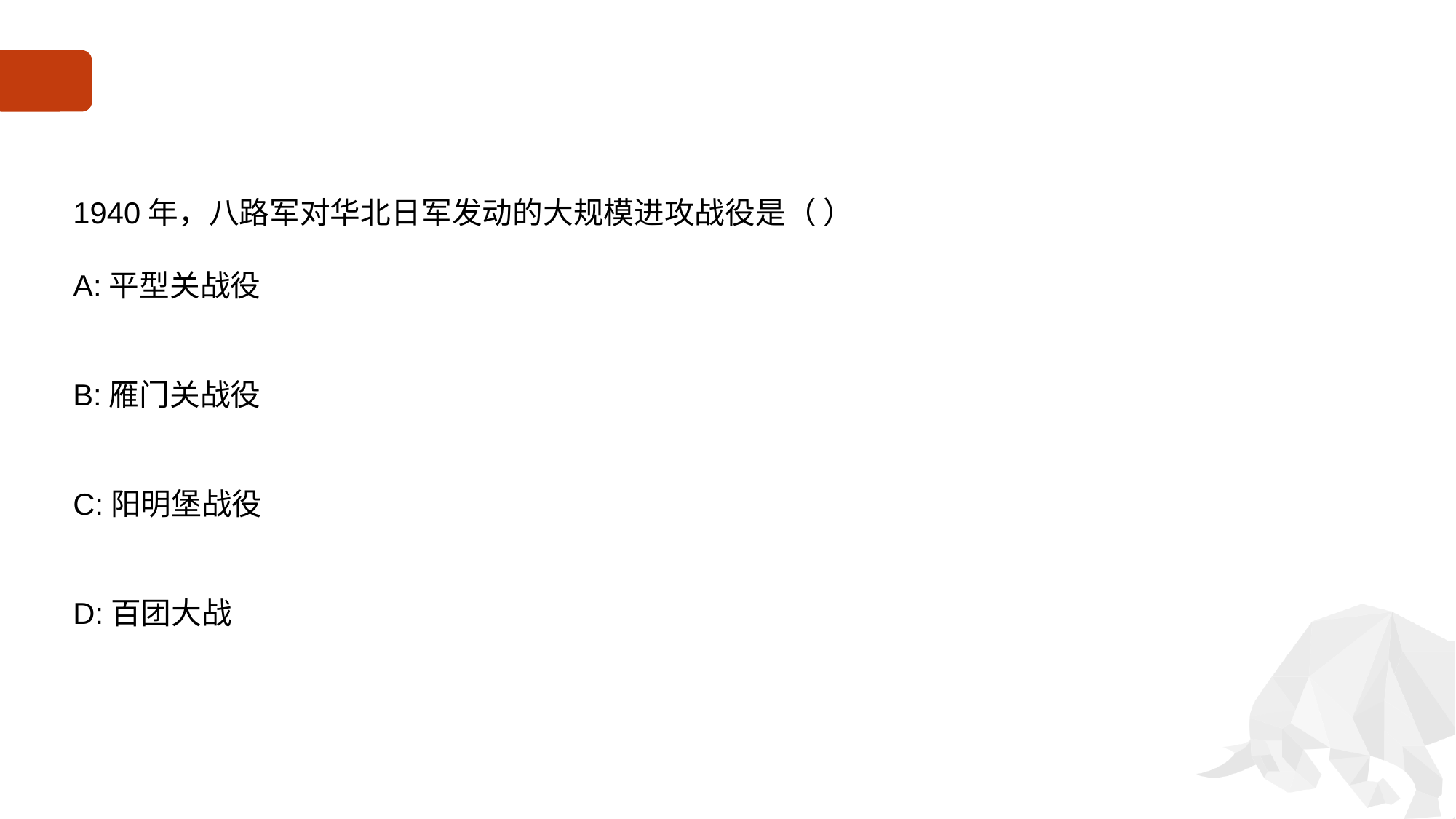

#
1940年，八路军对华北日军发动的大规模进攻战役是（ ）

A:平型关战役

B:雁门关战役

C:阳明堡战役

D:百团大战